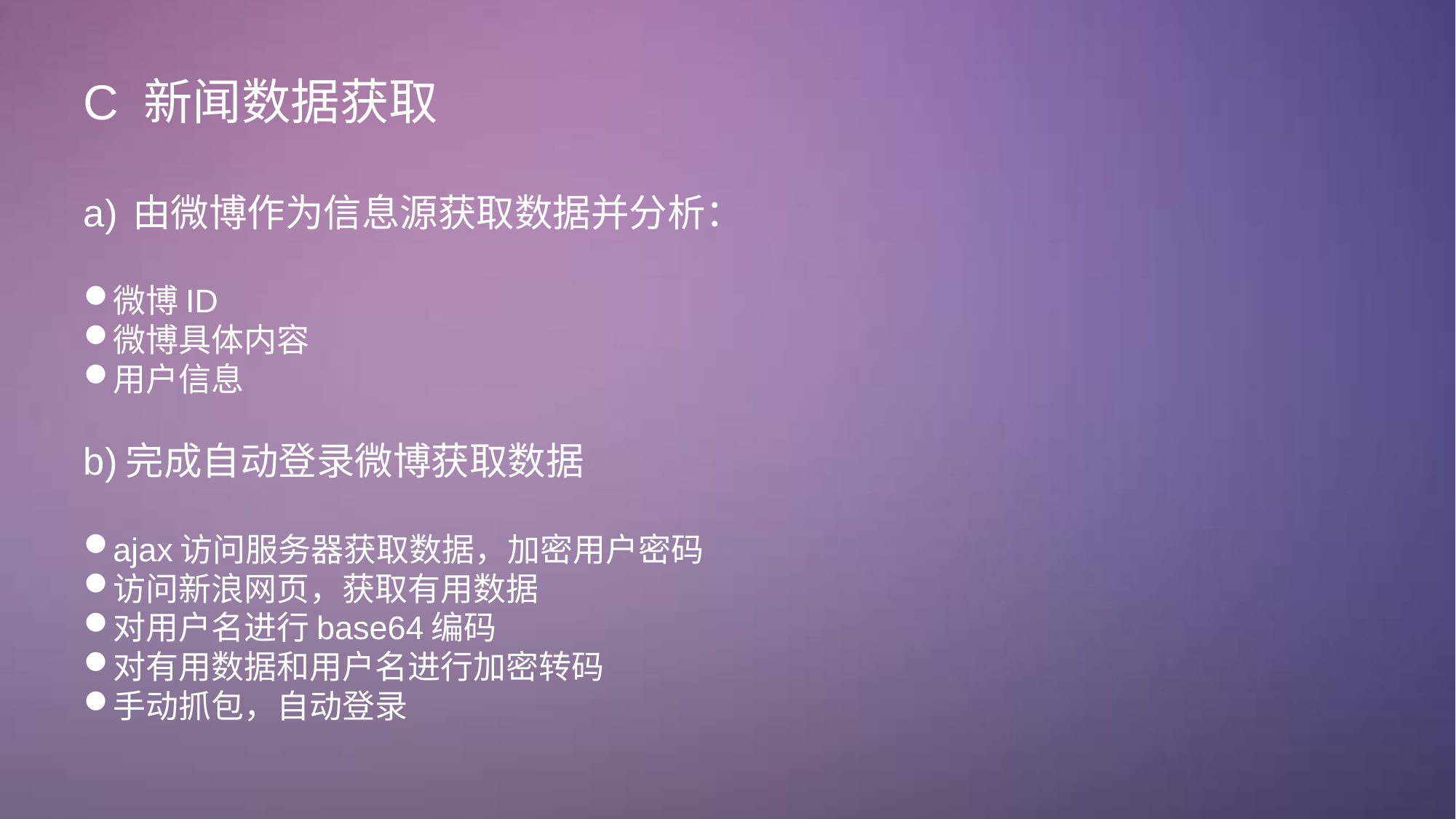

C 新闻数据获取

由微博作为信息源获取数据并分析：

微博ID
微博具体内容
用户信息

b)完成自动登录微博获取数据

ajax访问服务器获取数据，加密用户密码
访问新浪网页，获取有用数据
对⽤户名进⾏base64编码
对有用数据和用户名进行加密转码
手动抓包，自动登录